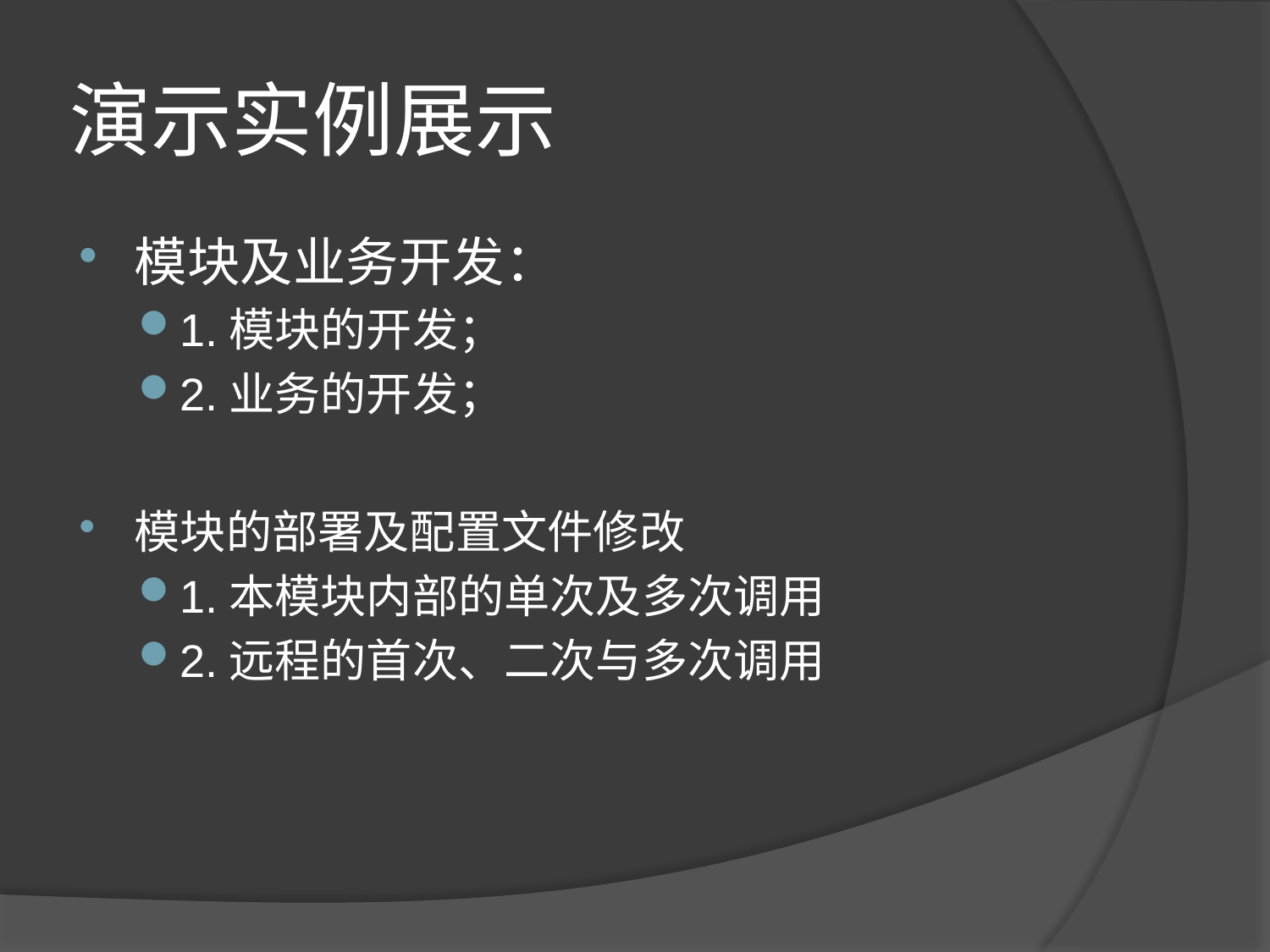

# 演示实例展示
模块及业务开发：
1.模块的开发；
2.业务的开发；

模块的部署及配置文件修改
1.本模块内部的单次及多次调用
2.远程的首次、二次与多次调用